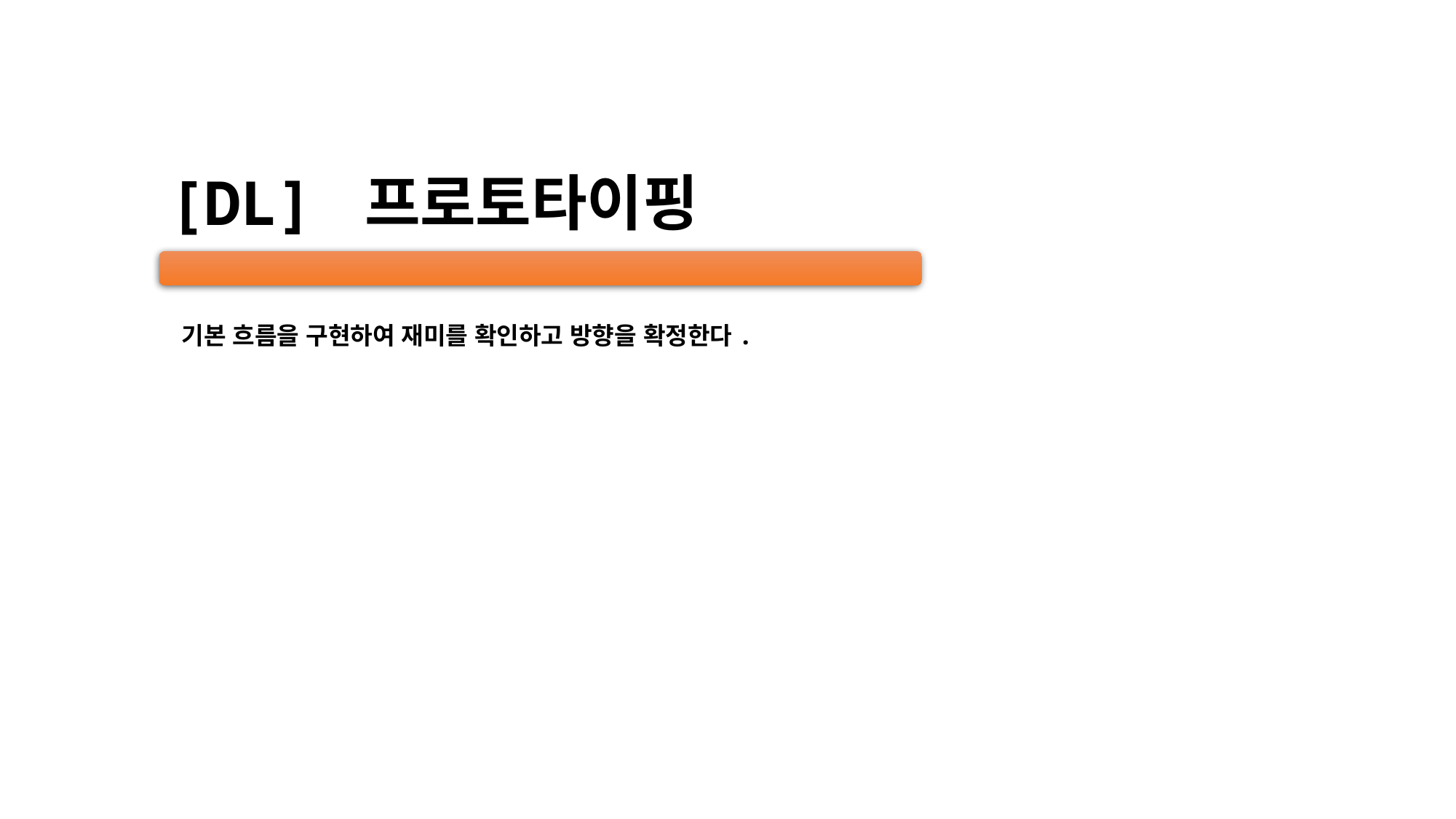

# [DL] 프로토타이핑
기본 흐름을 구현하여 재미를 확인하고 방향을 확정한다.